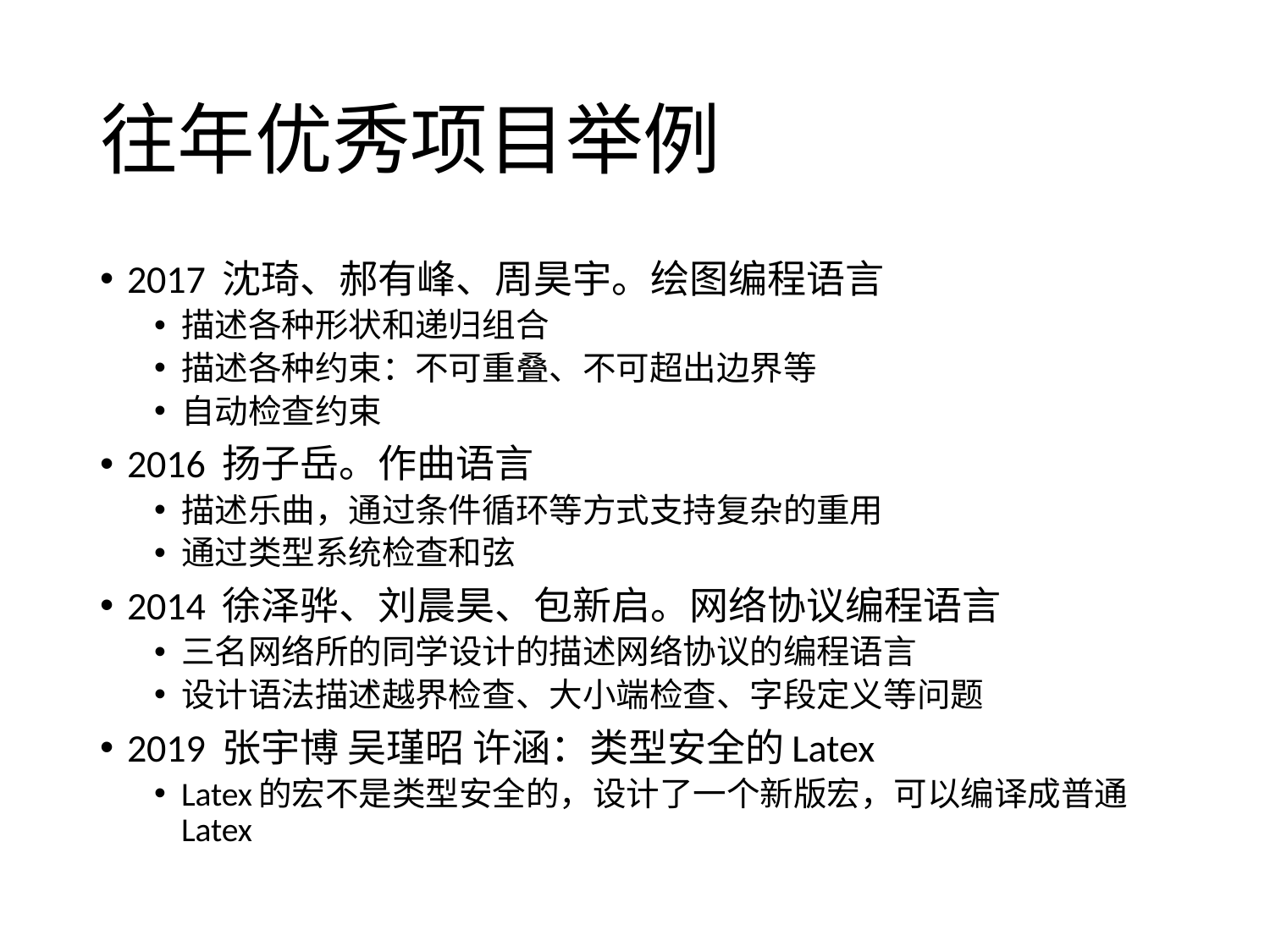

# 往年优秀项目举例
2017 沈琦、郝有峰、周昊宇。绘图编程语言
描述各种形状和递归组合
描述各种约束：不可重叠、不可超出边界等
自动检查约束
2016 扬子岳。作曲语言
描述乐曲，通过条件循环等方式支持复杂的重用
通过类型系统检查和弦
2014 徐泽骅、刘晨昊、包新启。网络协议编程语言
三名网络所的同学设计的描述网络协议的编程语言
设计语法描述越界检查、大小端检查、字段定义等问题
2019 张宇博 吴瑾昭 许涵：类型安全的Latex
Latex的宏不是类型安全的，设计了一个新版宏，可以编译成普通Latex